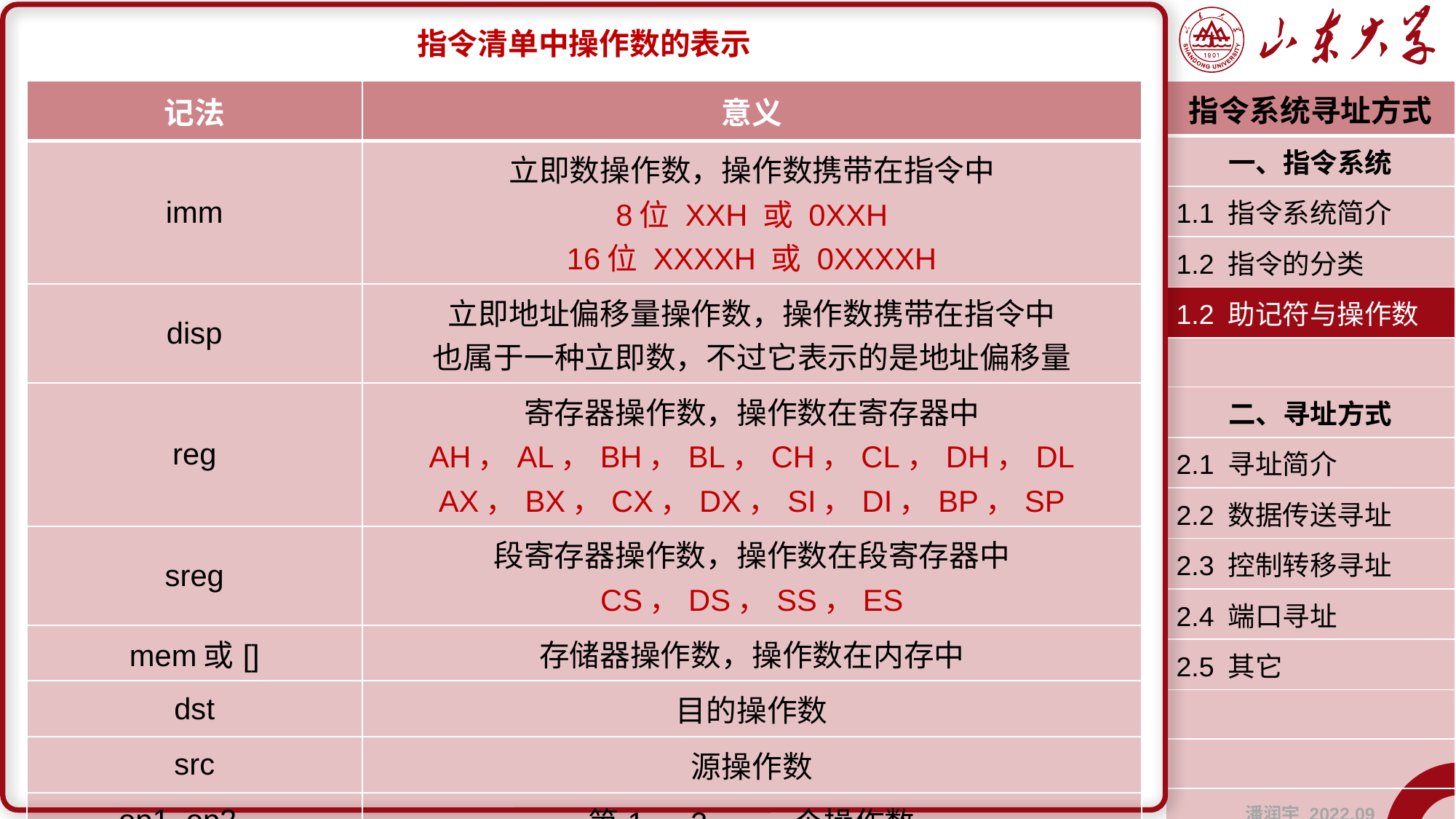

指令清单中操作数的表示
| 记法 | 意义 |
| --- | --- |
| imm | 立即数操作数，操作数携带在指令中 8位 XXH 或 0XXH 16位 XXXXH 或 0XXXXH |
| disp | 立即地址偏移量操作数，操作数携带在指令中 也属于一种立即数，不过它表示的是地址偏移量 |
| reg | 寄存器操作数，操作数在寄存器中 AH，AL，BH，BL，CH，CL，DH，DL AX，BX，CX，DX，SI，DI，BP，SP |
| sreg | 段寄存器操作数，操作数在段寄存器中 CS，DS，SS，ES |
| mem或[] | 存储器操作数，操作数在内存中 |
| dst | 目的操作数 |
| src | 源操作数 |
| op1, op2 ... | 第1、2、... 个操作数 |
| 指令系统寻址方式 |
| --- |
| 一、指令系统 |
| 1.1 指令系统简介 |
| 1.2 指令的分类 |
| 1.2 助记符与操作数 |
|  |
| 二、寻址方式 |
| 2.1 寻址简介 |
| 2.2 数据传送寻址 |
| 2.3 控制转移寻址 |
| 2.4 端口寻址 |
| 2.5 其它 |
|  |
|  |
| 潘润宇 2022.09 |